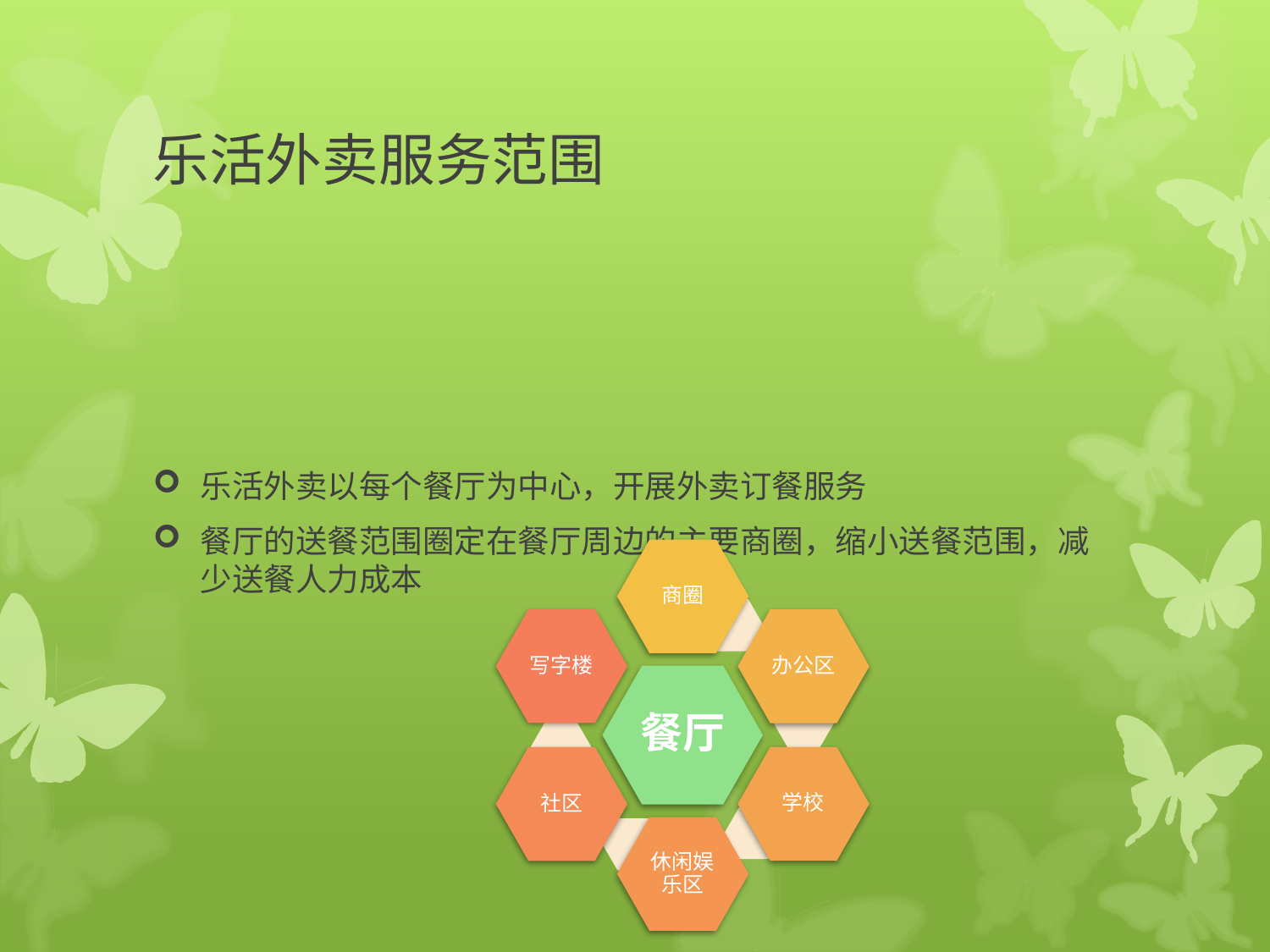

# 乐活外卖服务范围
乐活外卖以每个餐厅为中心，开展外卖订餐服务
餐厅的送餐范围圈定在餐厅周边的主要商圈，缩小送餐范围，减少送餐人力成本
餐厅
商圈
办公区
学校
休闲娱乐区
社区
写字楼